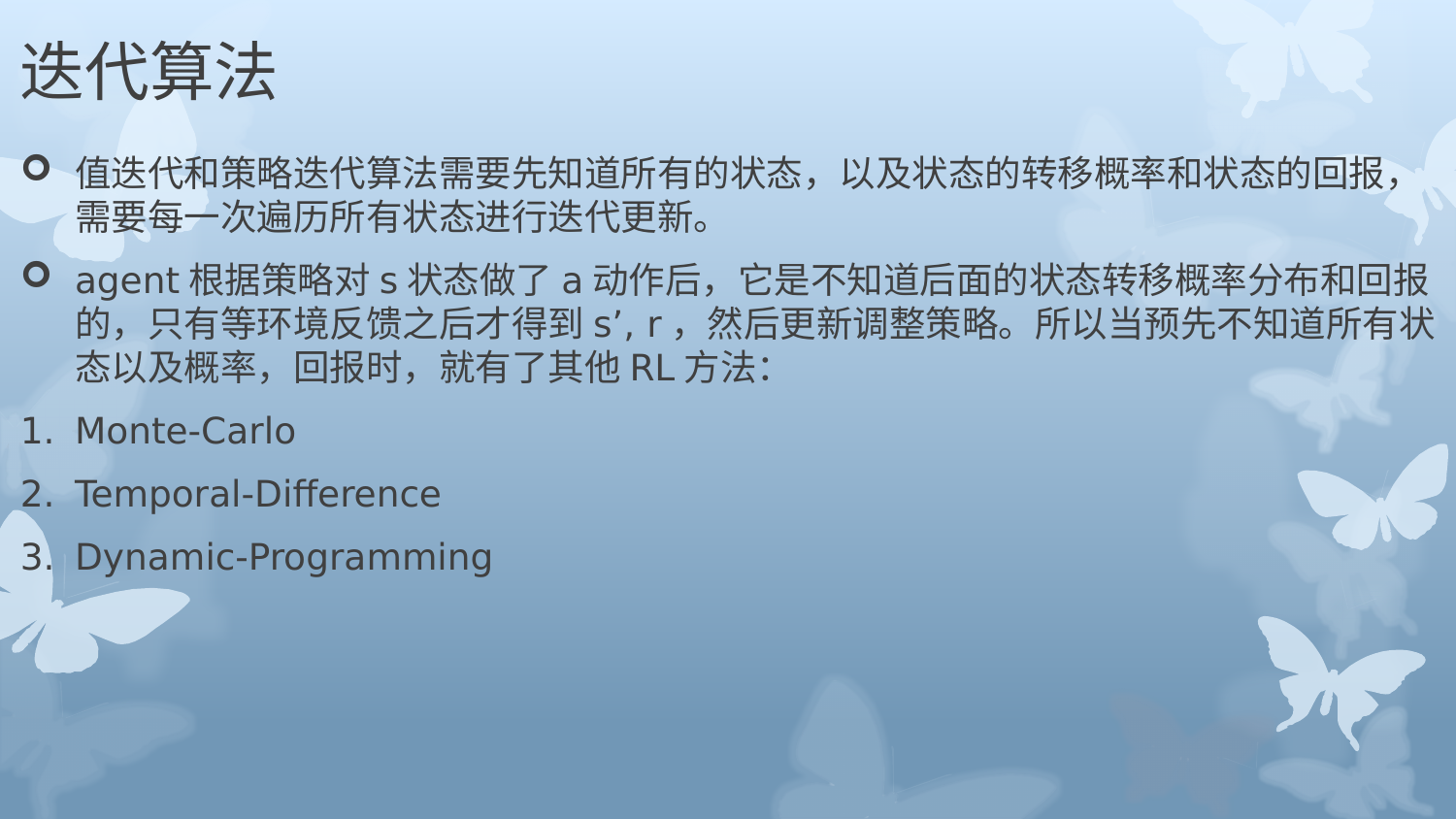

# 迭代算法
值迭代和策略迭代算法需要先知道所有的状态，以及状态的转移概率和状态的回报，需要每一次遍历所有状态进行迭代更新。
agent根据策略对s状态做了a动作后，它是不知道后面的状态转移概率分布和回报的，只有等环境反馈之后才得到s’, r，然后更新调整策略。所以当预先不知道所有状态以及概率，回报时，就有了其他RL方法：
Monte-Carlo
Temporal-Difference
Dynamic-Programming